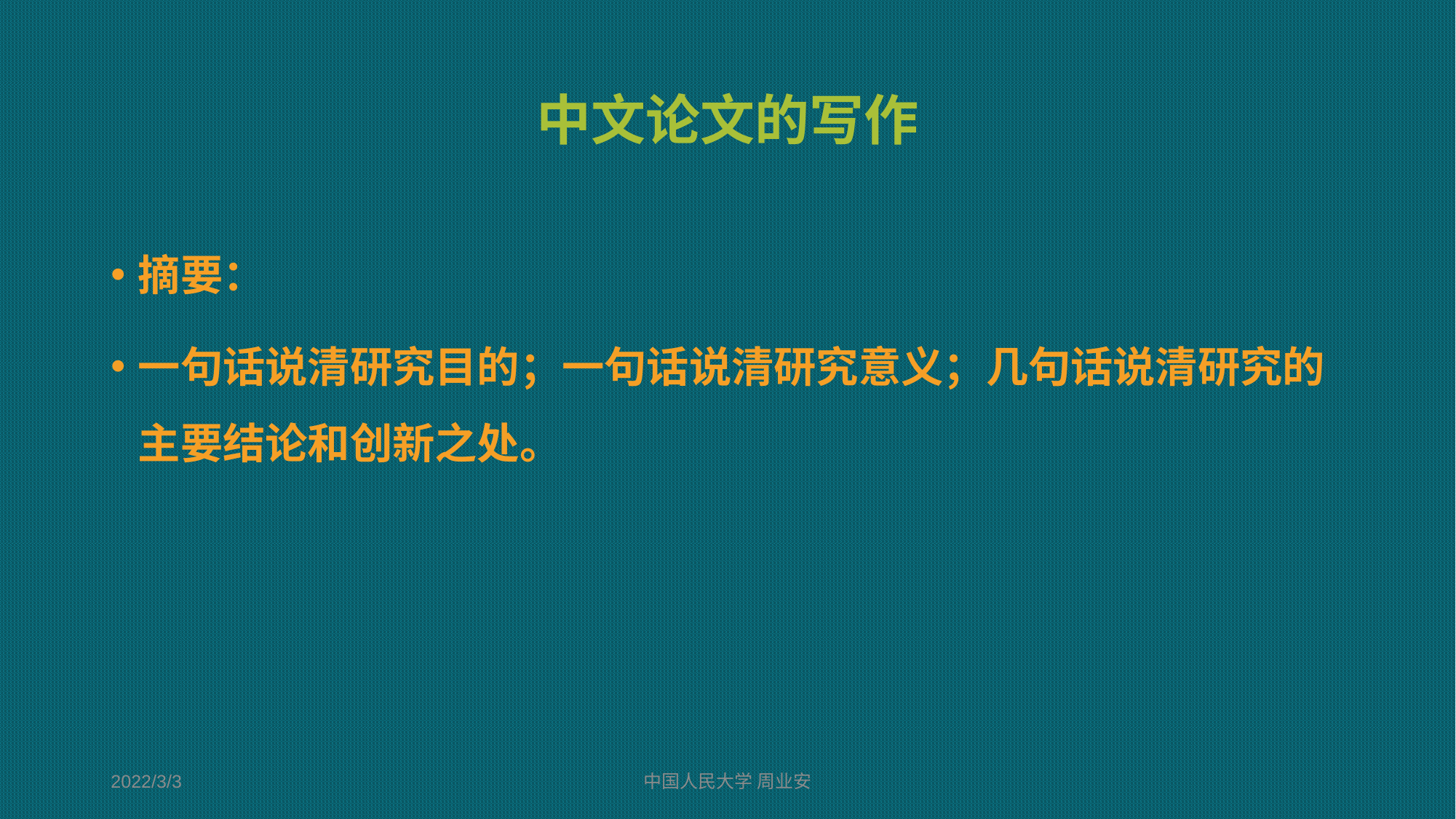

# 中文论文的写作
摘要：
一句话说清研究目的；一句话说清研究意义；几句话说清研究的主要结论和创新之处。

2022/3/3
中国人民大学 周业安